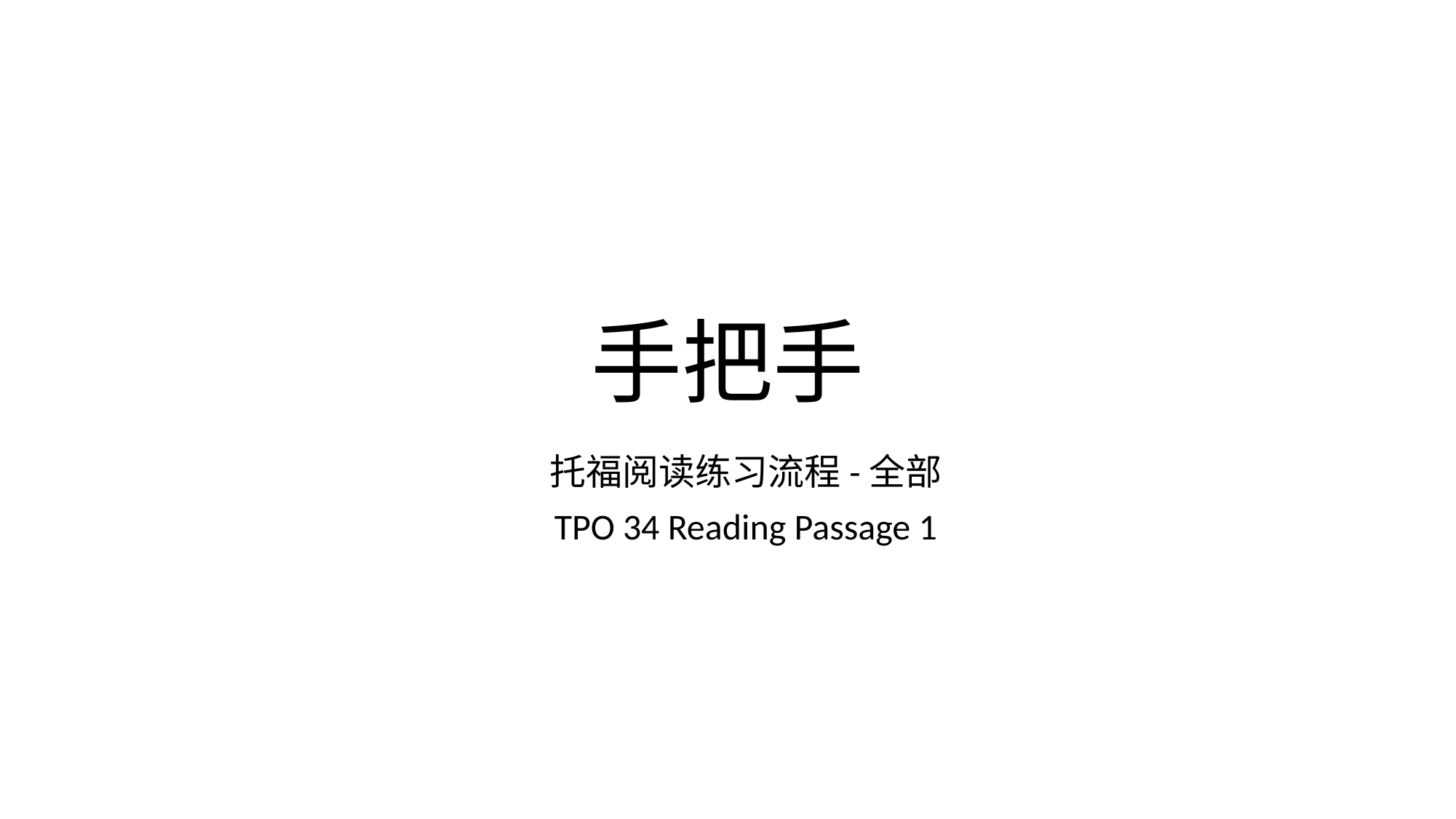

# 手把手
托福阅读练习流程-全部
TPO 34 Reading Passage 1